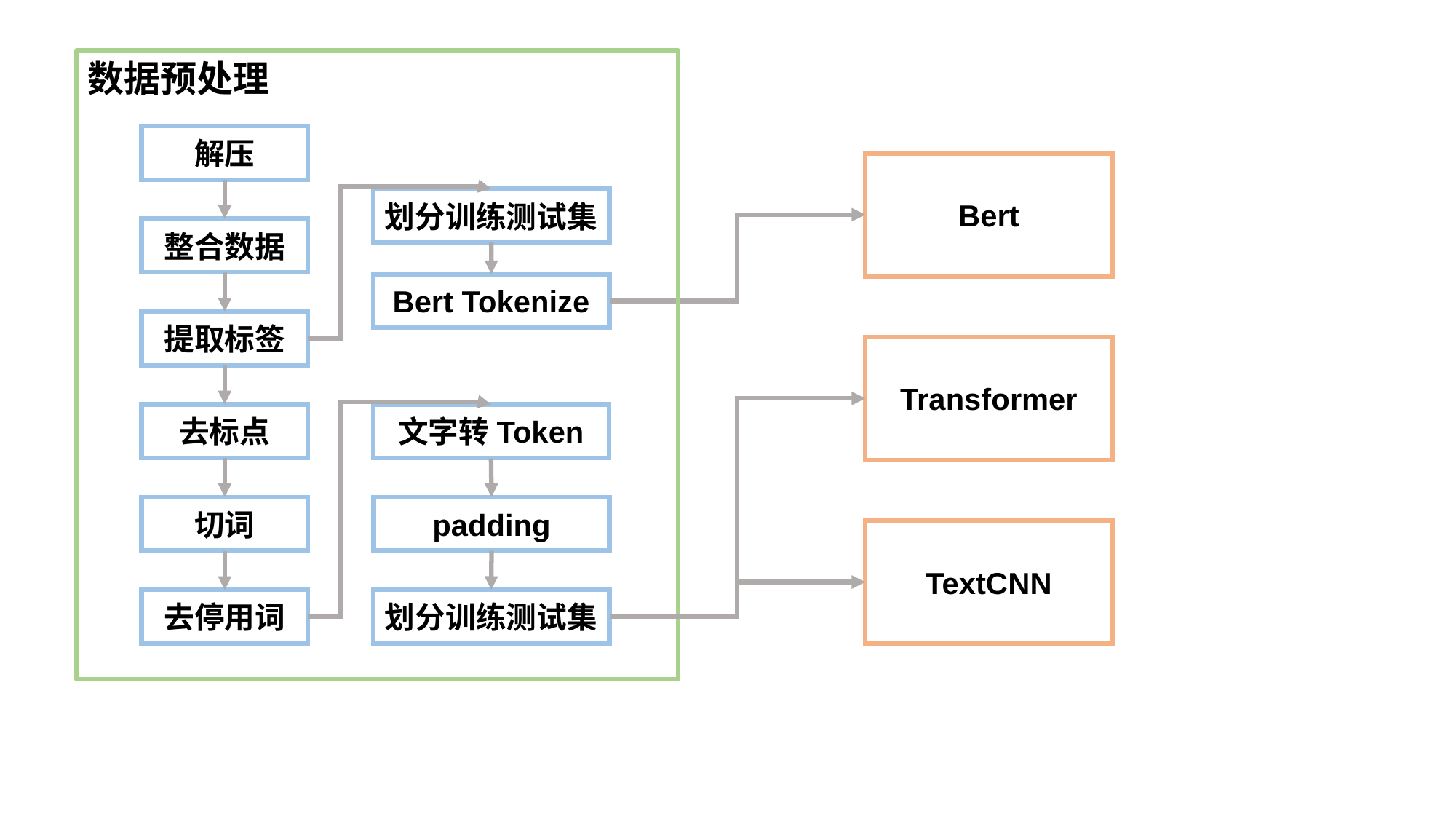

数据预处理
解压
Bert
划分训练测试集
整合数据
Bert Tokenize
提取标签
Transformer
去标点
文字转Token
切词
padding
TextCNN
去停用词
划分训练测试集